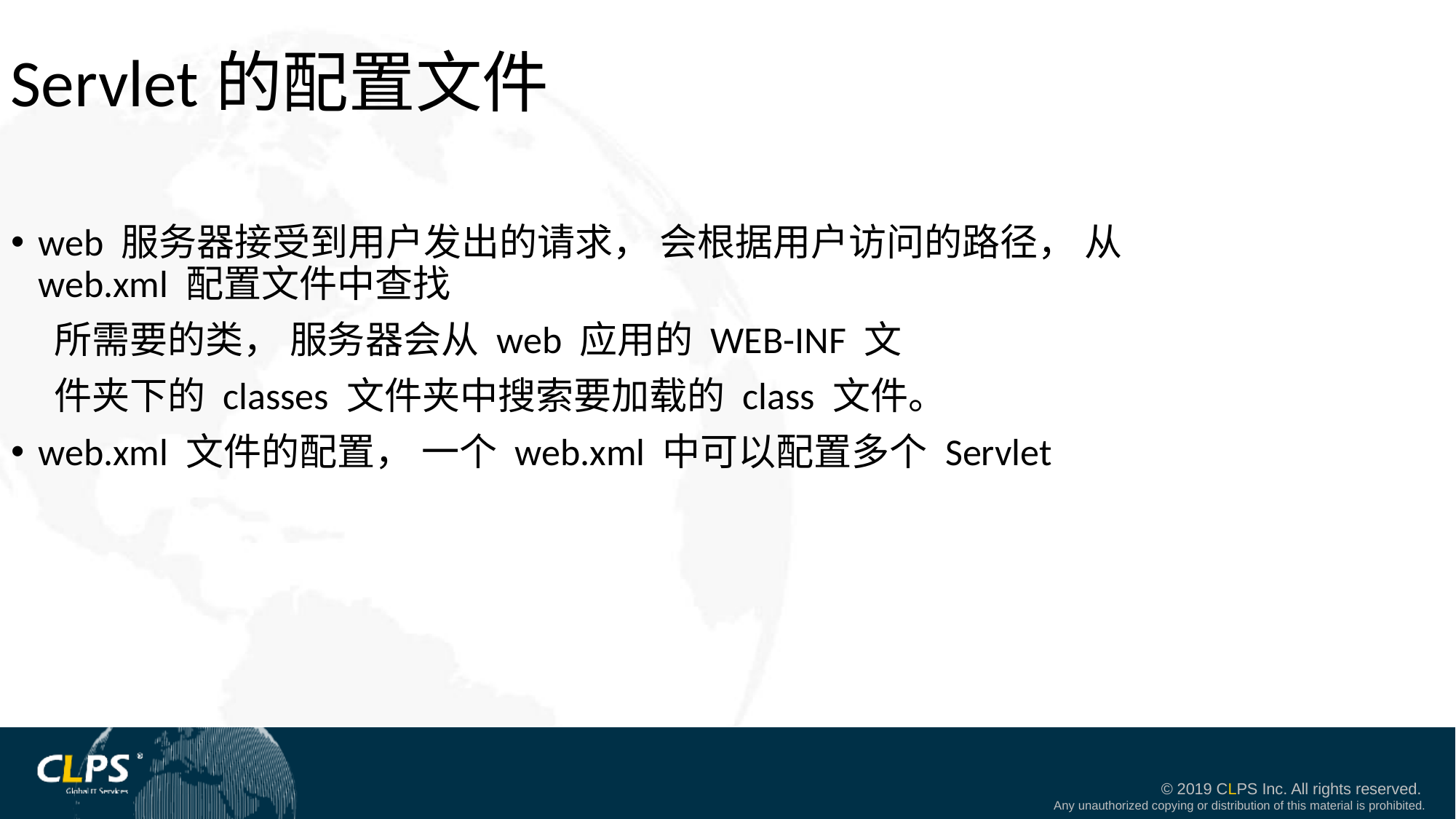

Servlet的配置文件
web 服务器接受到用户发出的请求， 会根据用户访问的路径， 从 web.xml 配置文件中查找
    所需要的类， 服务器会从 web 应用的 WEB-INF 文
    件夹下的 classes 文件夹中搜索要加载的 class 文件。
web.xml 文件的配置， 一个 web.xml 中可以配置多个 Servlet